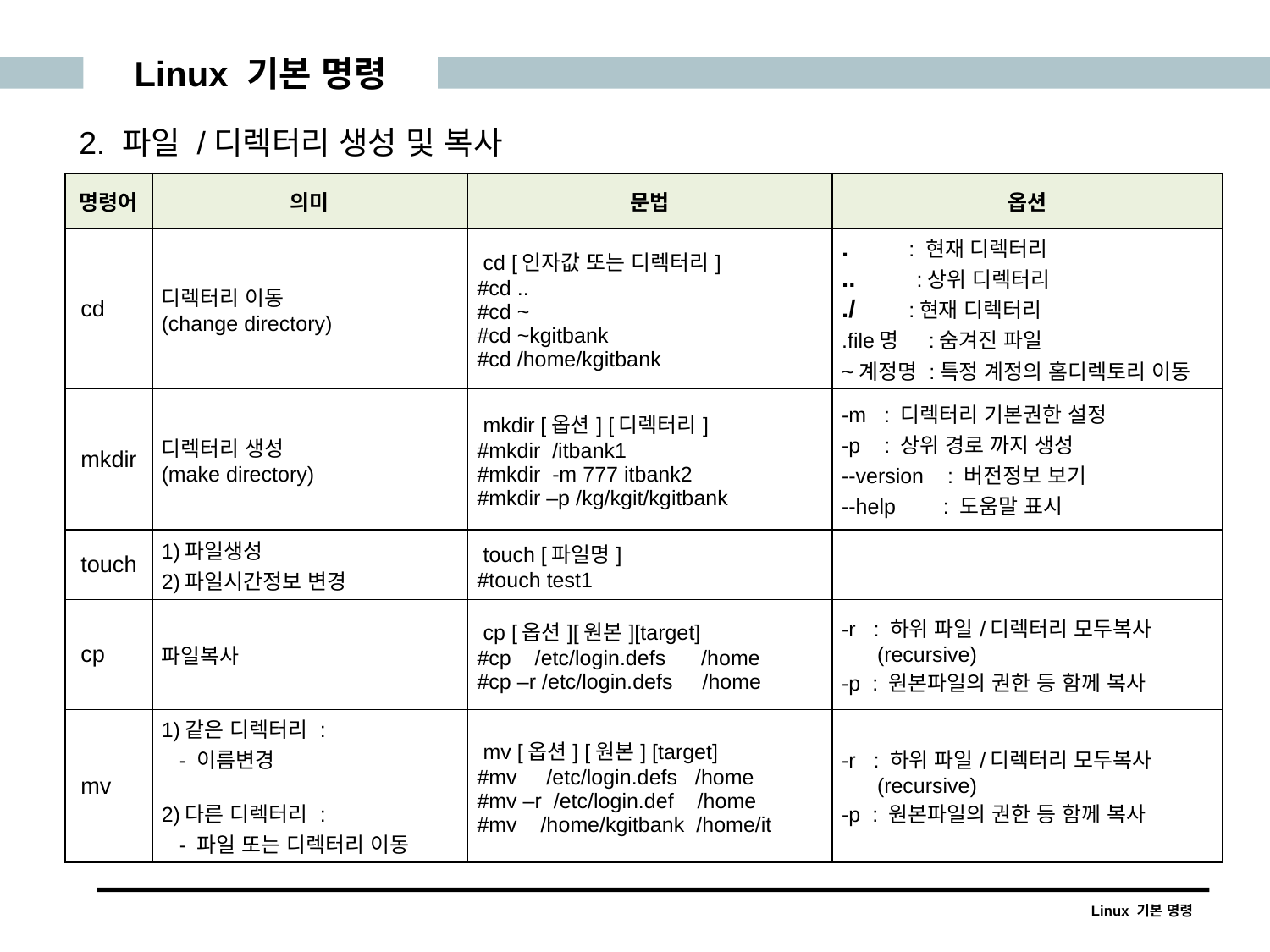

Linux 기본 명령

2. 파일 /디렉터리 생성 및 복사
| 명령어 | 의미 | 문법 | 옵션 |
| --- | --- | --- | --- |
| cd | 디렉터리 이동 (change directory) | cd [인자값 또는 디렉터리] #cd .. #cd ~ #cd ~kgitbank #cd /home/kgitbank | . : 현재 디렉터리 .. :상위 디렉터리 ./ :현재 디렉터리 .file명 :숨겨진 파일 ~계정명 :특정 계정의 홈디렉토리 이동 |
| mkdir | 디렉터리 생성 (make directory) | mkdir [옵션] [디렉터리] #mkdir /itbank1 #mkdir -m 777 itbank2 #mkdir –p /kg/kgit/kgitbank | -m : 디렉터리 기본권한 설정 -p : 상위 경로 까지 생성 --version : 버전정보 보기 --help : 도움말 표시 |
| touch | 1)파일생성 2)파일시간정보 변경 | touch [파일명] #touch test1 |  |
| cp | 파일복사 | cp [옵션][원본][target] #cp /etc/login.defs /home #cp –r /etc/login.defs /home | -r : 하위 파일/디렉터리 모두복사 (recursive) -p : 원본파일의 권한 등 함께 복사 |
| mv | 1)같은 디렉터리 : - 이름변경 2)다른 디렉터리 : - 파일 또는 디렉터리 이동 | mv [옵션] [원본] [target] #mv /etc/login.defs /home #mv –r /etc/login.def /home #mv /home/kgitbank /home/it | -r : 하위 파일/디렉터리 모두복사 (recursive) -p : 원본파일의 권한 등 함께 복사 |

Linux 기본 명령